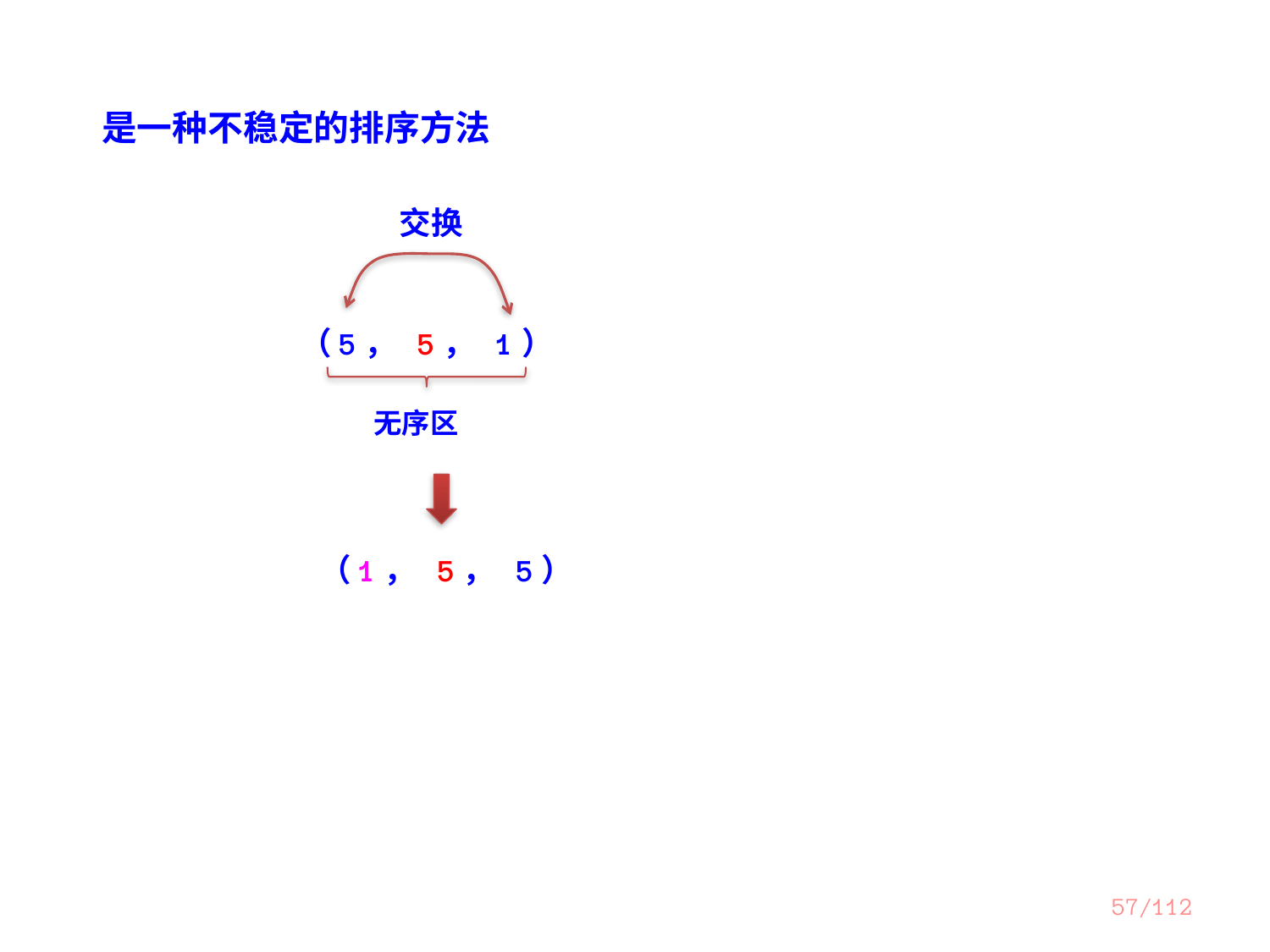

是一种不稳定的排序方法
交换

（5，  5，  1）

无序区

（1，  5，  5）
57/112